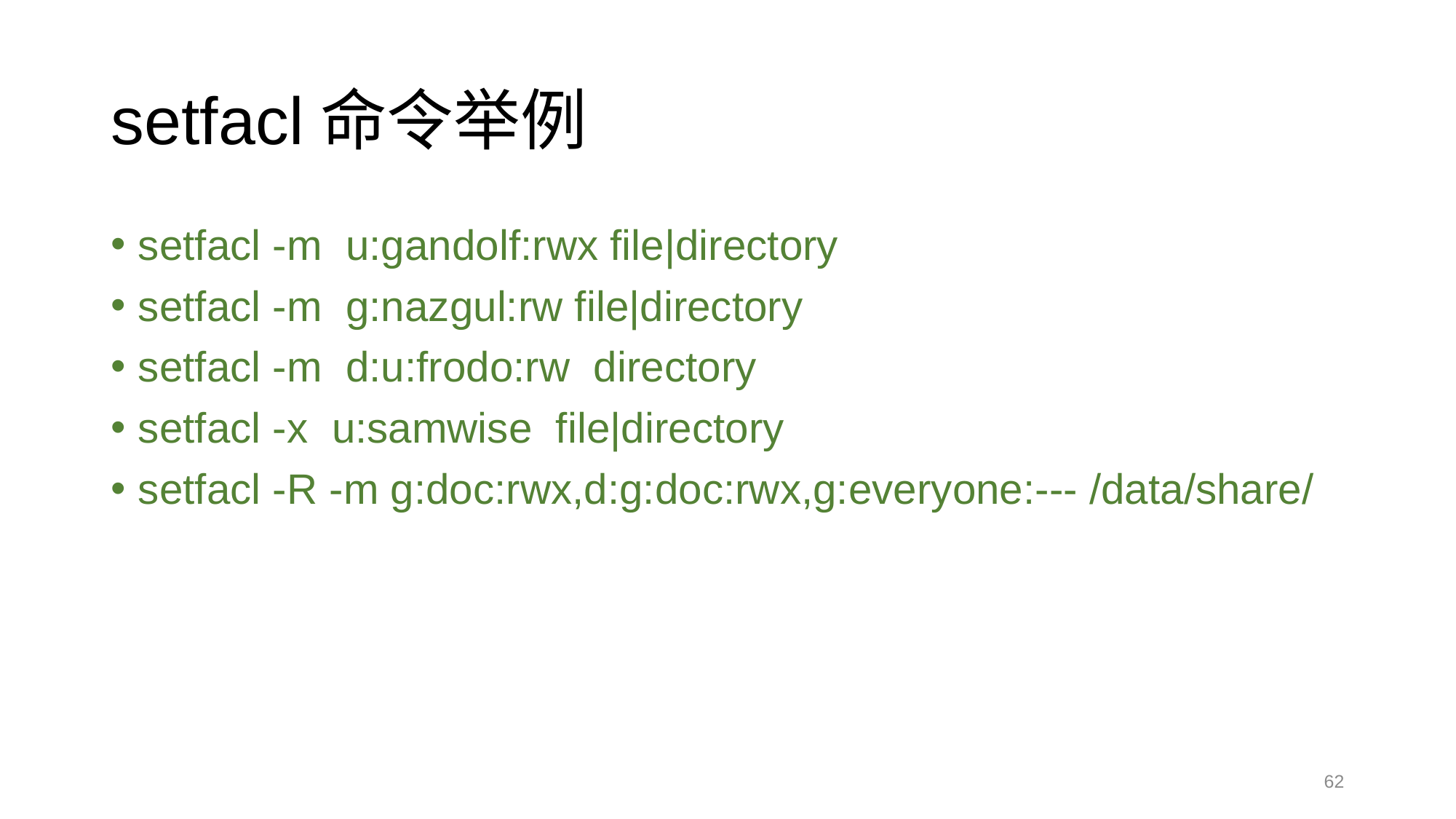

# setfacl命令举例
setfacl -m  u:gandolf:rwx file|directory
setfacl -m  g:nazgul:rw file|directory
setfacl -m  d:u:frodo:rw  directory
setfacl -x  u:samwise  file|directory
setfacl -R -m g:doc:rwx,d:g:doc:rwx,g:everyone:--- /data/share/
62